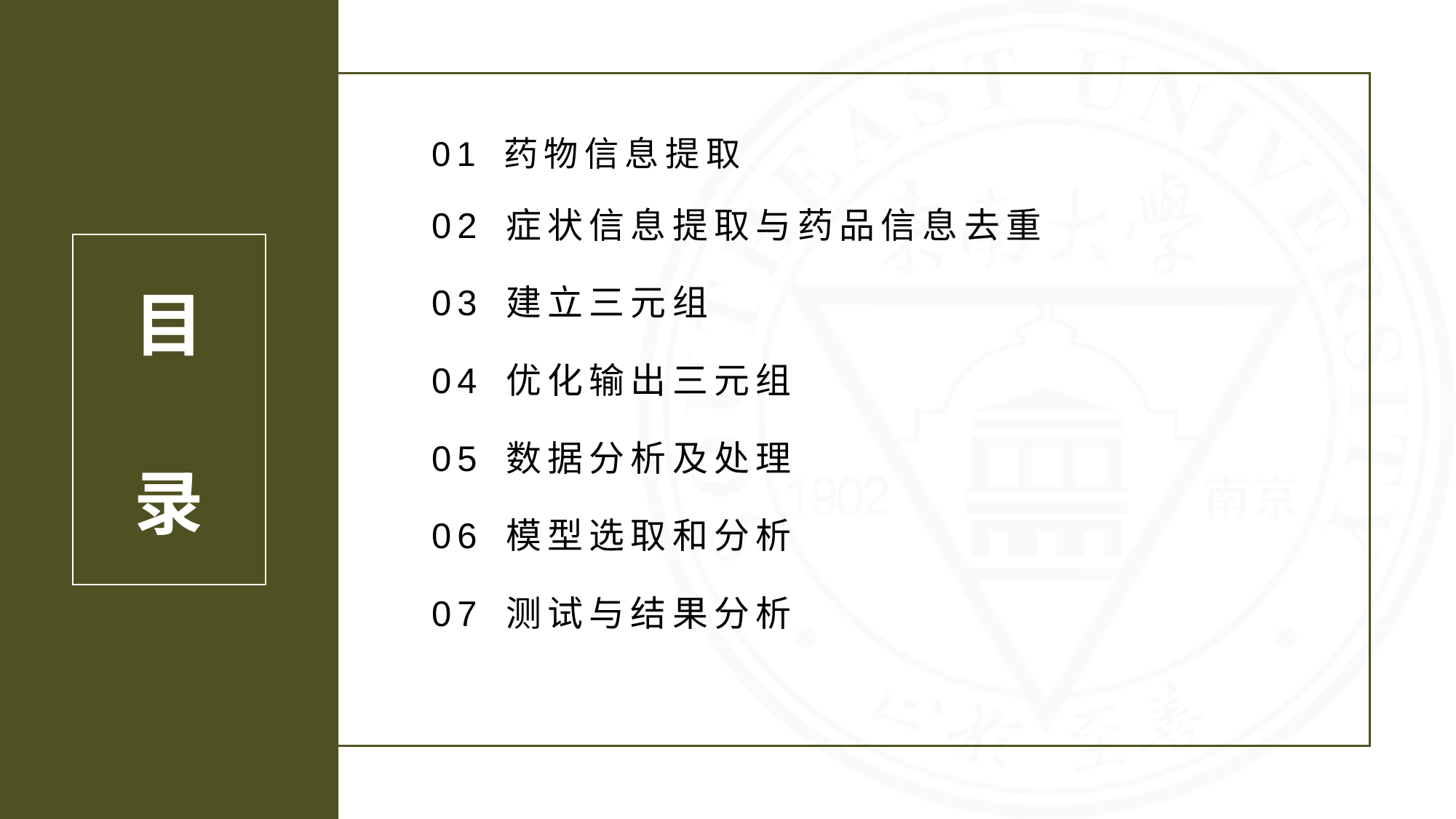

01 药物信息提取
02 症状信息提取与药品信息去重
03 建立三元组
04 优化输出三元组
05 数据分析及处理
06 模型选取和分析
07 测试与结果分析